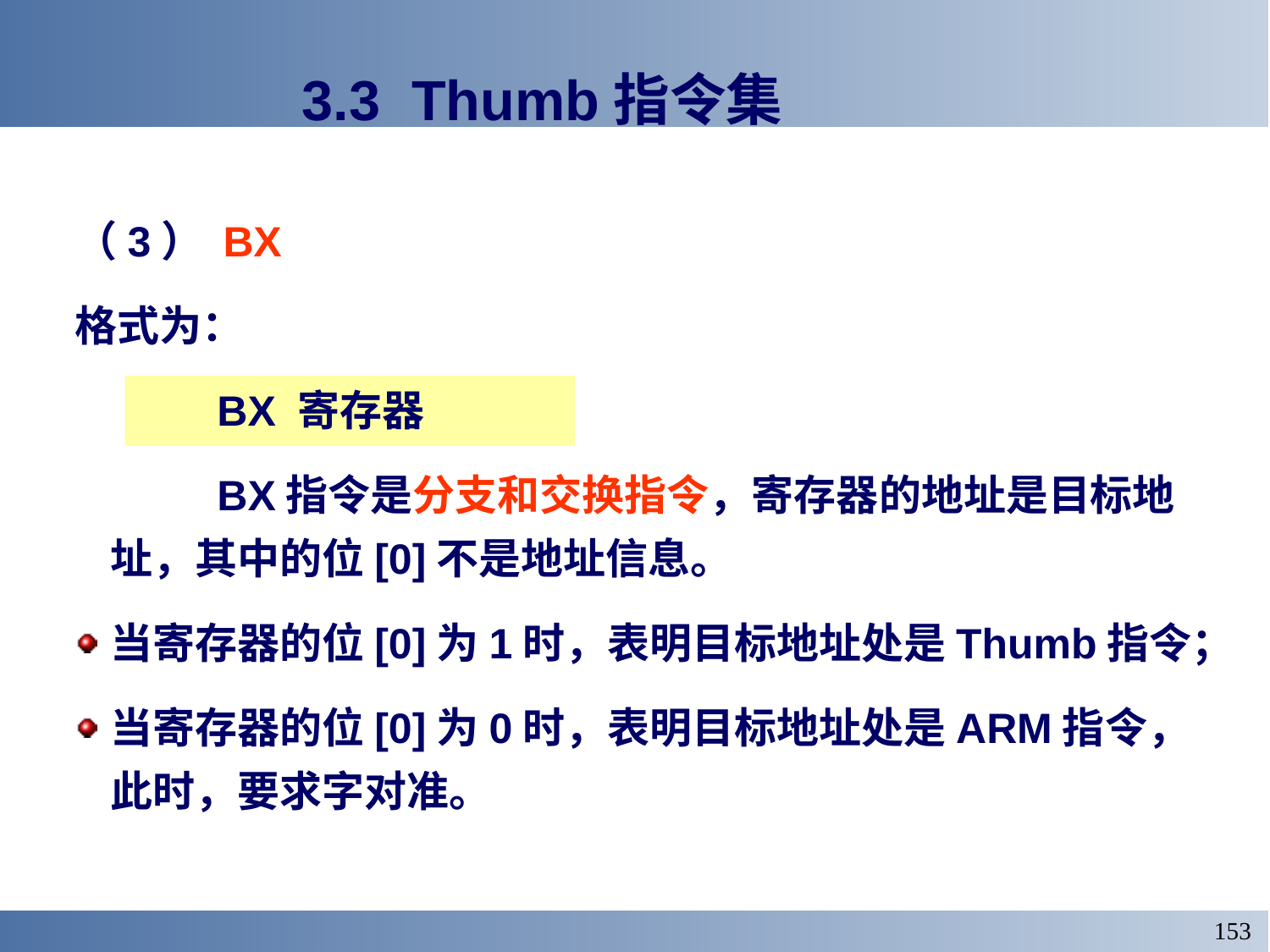

# 3.3  Thumb指令集
（3） BX
格式为：
            BX 寄存器
            BX指令是分支和交换指令，寄存器的地址是目标地址，其中的位[0]不是地址信息。
当寄存器的位[0]为1时，表明目标地址处是Thumb指令；
当寄存器的位[0]为0时，表明目标地址处是ARM指令，此时，要求字对准。